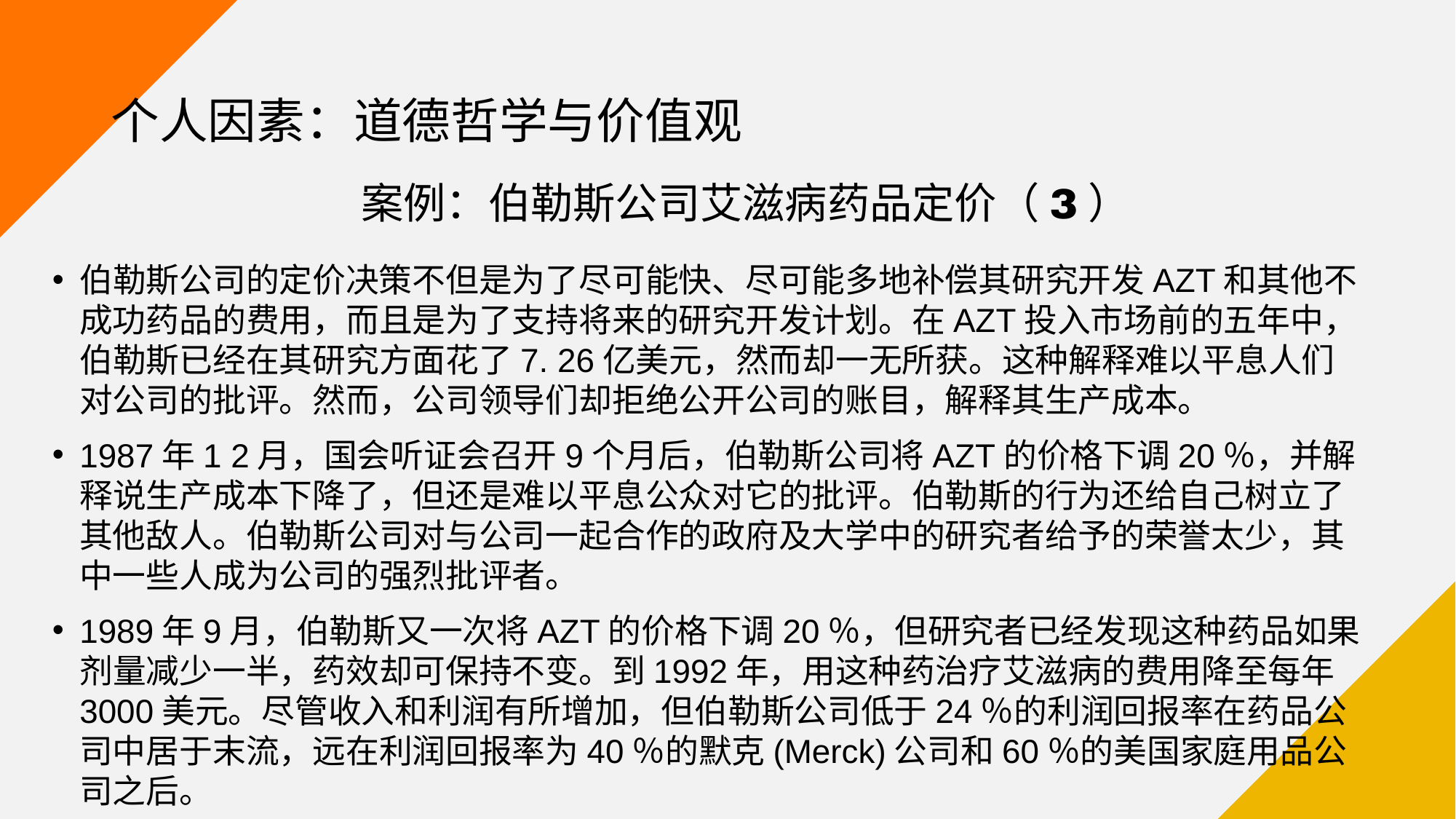

# 个人因素：道德哲学与价值观
案例：伯勒斯公司艾滋病药品定价（3）
伯勒斯公司的定价决策不但是为了尽可能快、尽可能多地补偿其研究开发AZT和其他不成功药品的费用，而且是为了支持将来的研究开发计划。在AZT投入市场前的五年中，伯勒斯已经在其研究方面花了7. 26亿美元，然而却一无所获。这种解释难以平息人们对公司的批评。然而，公司领导们却拒绝公开公司的账目，解释其生产成本。
1987年1 2月，国会听证会召开9个月后，伯勒斯公司将AZT的价格下调20％，并解释说生产成本下降了，但还是难以平息公众对它的批评。伯勒斯的行为还给自己树立了其他敌人。伯勒斯公司对与公司一起合作的政府及大学中的研究者给予的荣誉太少，其中一些人成为公司的强烈批评者。
1989年9月，伯勒斯又一次将AZT的价格下调20％，但研究者已经发现这种药品如果剂量减少一半，药效却可保持不变。到1992年，用这种药治疗艾滋病的费用降至每年3000美元。尽管收入和利润有所增加，但伯勒斯公司低于24％的利润回报率在药品公司中居于末流，远在利润回报率为40％的默克(Merck)公司和60％的美国家庭用品公司之后。